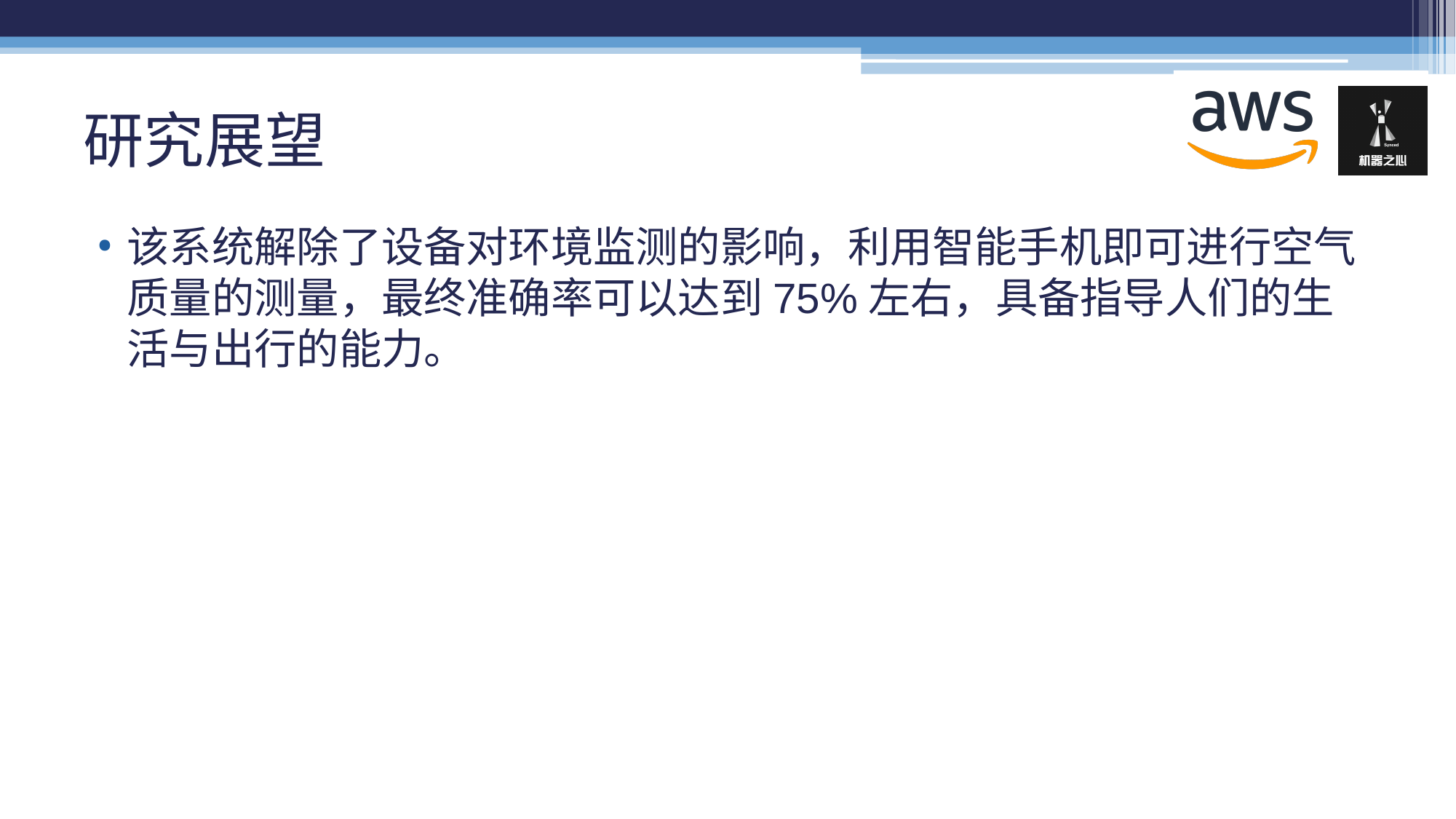

# 研究展望
该系统解除了设备对环境监测的影响，利用智能手机即可进行空气质量的测量，最终准确率可以达到75%左右，具备指导人们的生活与出行的能力。